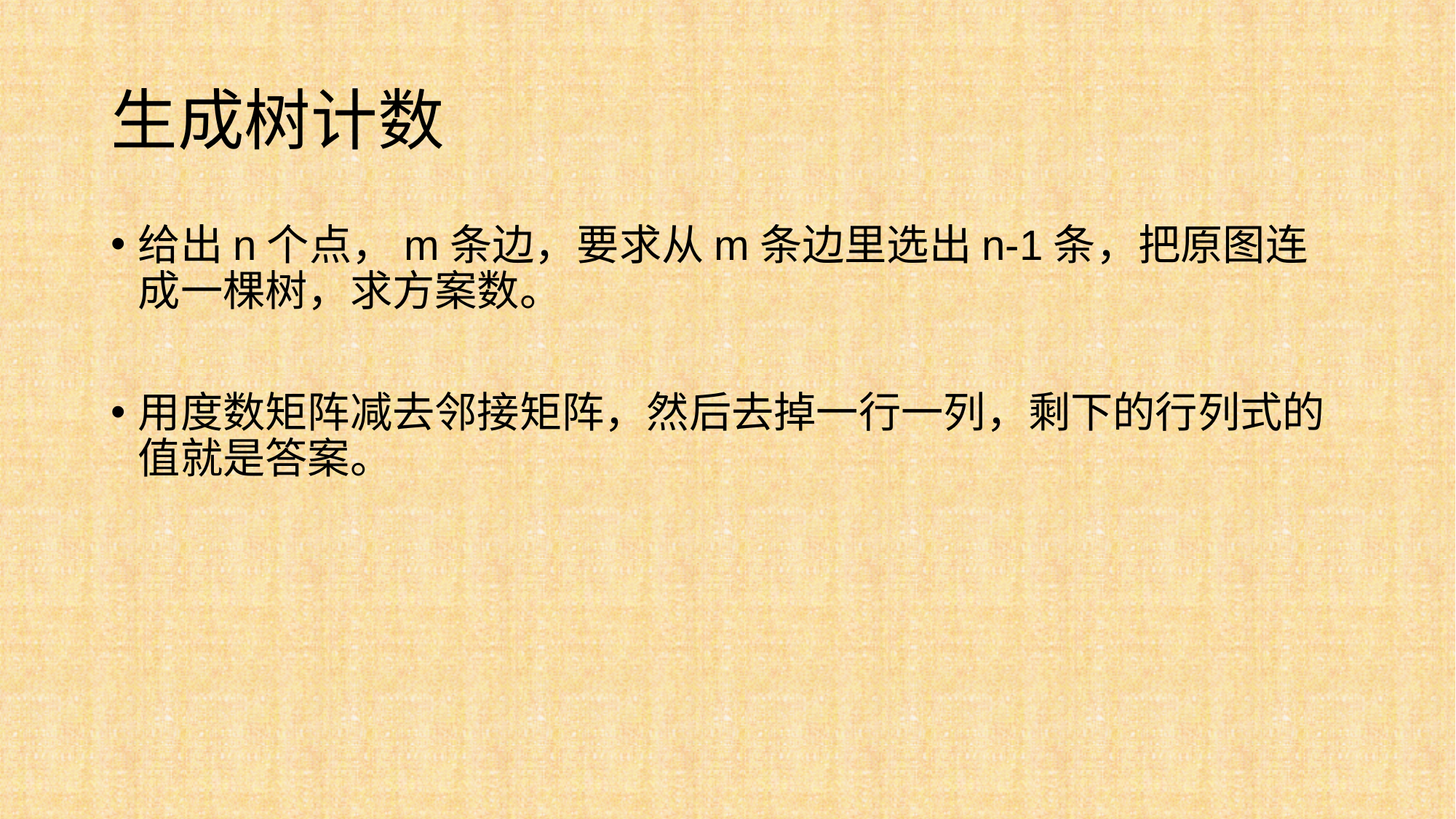

# 生成树计数
给出n个点，m条边，要求从m条边里选出n-1条，把原图连成一棵树，求方案数。

用度数矩阵减去邻接矩阵，然后去掉一行一列，剩下的行列式的值就是答案。